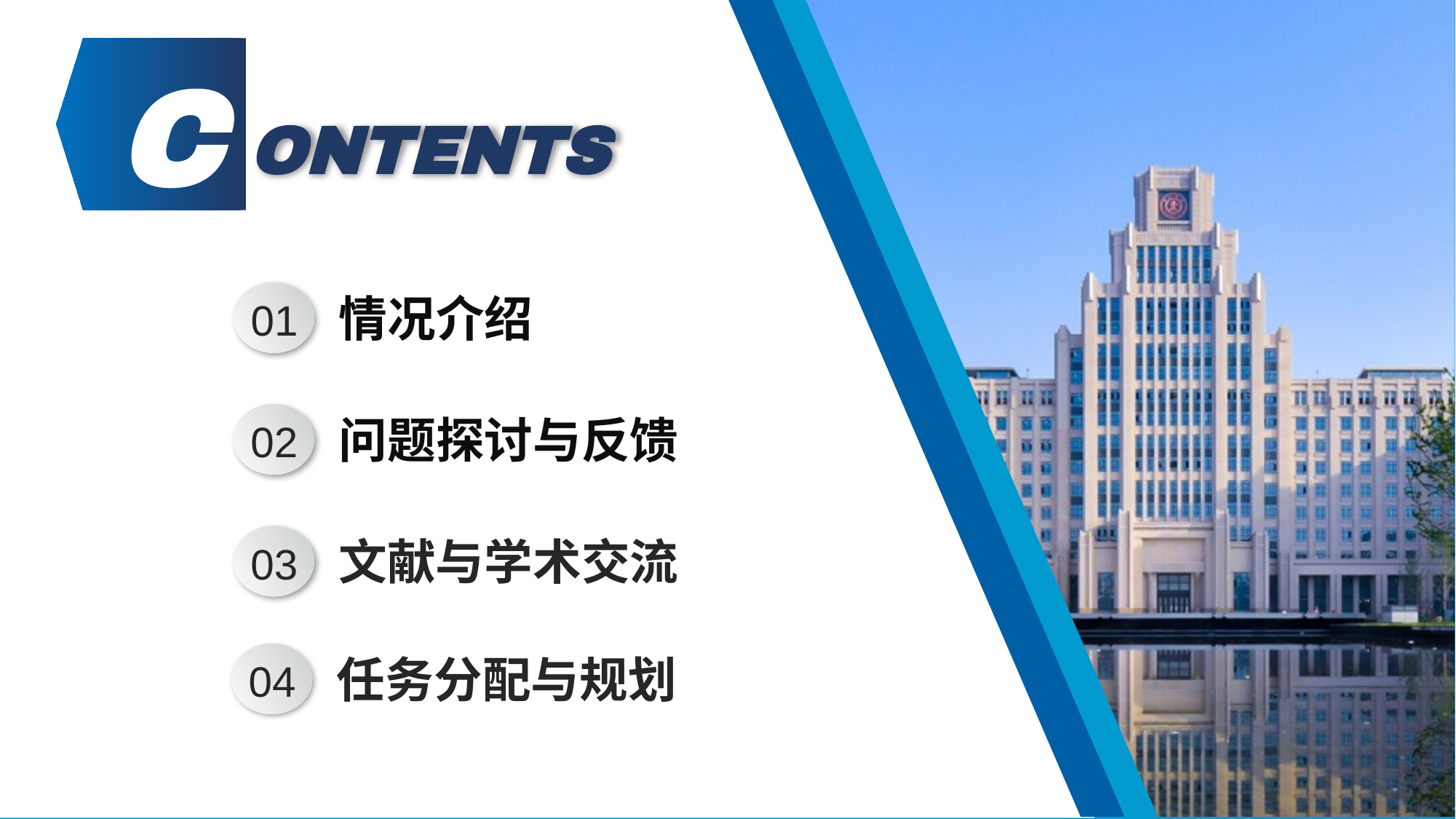

C
ONTENTS

01
情况介绍

02
问题探讨与反馈

03
文献与学术交流

04
任务分配与规划